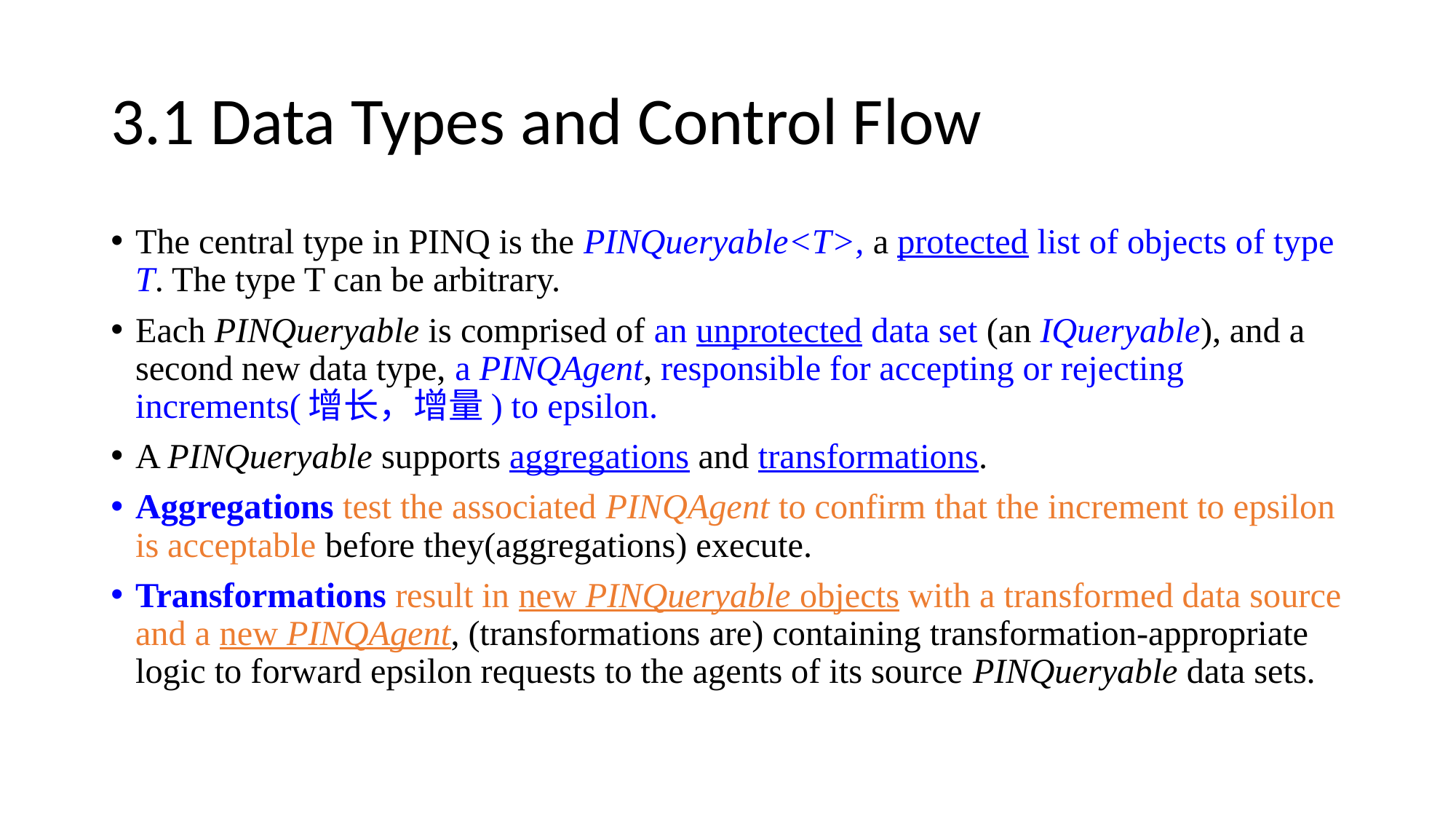

# 3.1 Data Types and Control Flow
The central type in PINQ is the PINQueryable<T>, a protected list of objects of type T. The type T can be arbitrary.
Each PINQueryable is comprised of an unprotected data set (an IQueryable), and a second new data type, a PINQAgent, responsible for accepting or rejecting increments(增长，增量) to epsilon.
A PINQueryable supports aggregations and transformations.
Aggregations test the associated PINQAgent to confirm that the increment to epsilon is acceptable before they(aggregations) execute.
Transformations result in new PINQueryable objects with a transformed data source and a new PINQAgent, (transformations are) containing transformation-appropriate logic to forward epsilon requests to the agents of its source PINQueryable data sets.